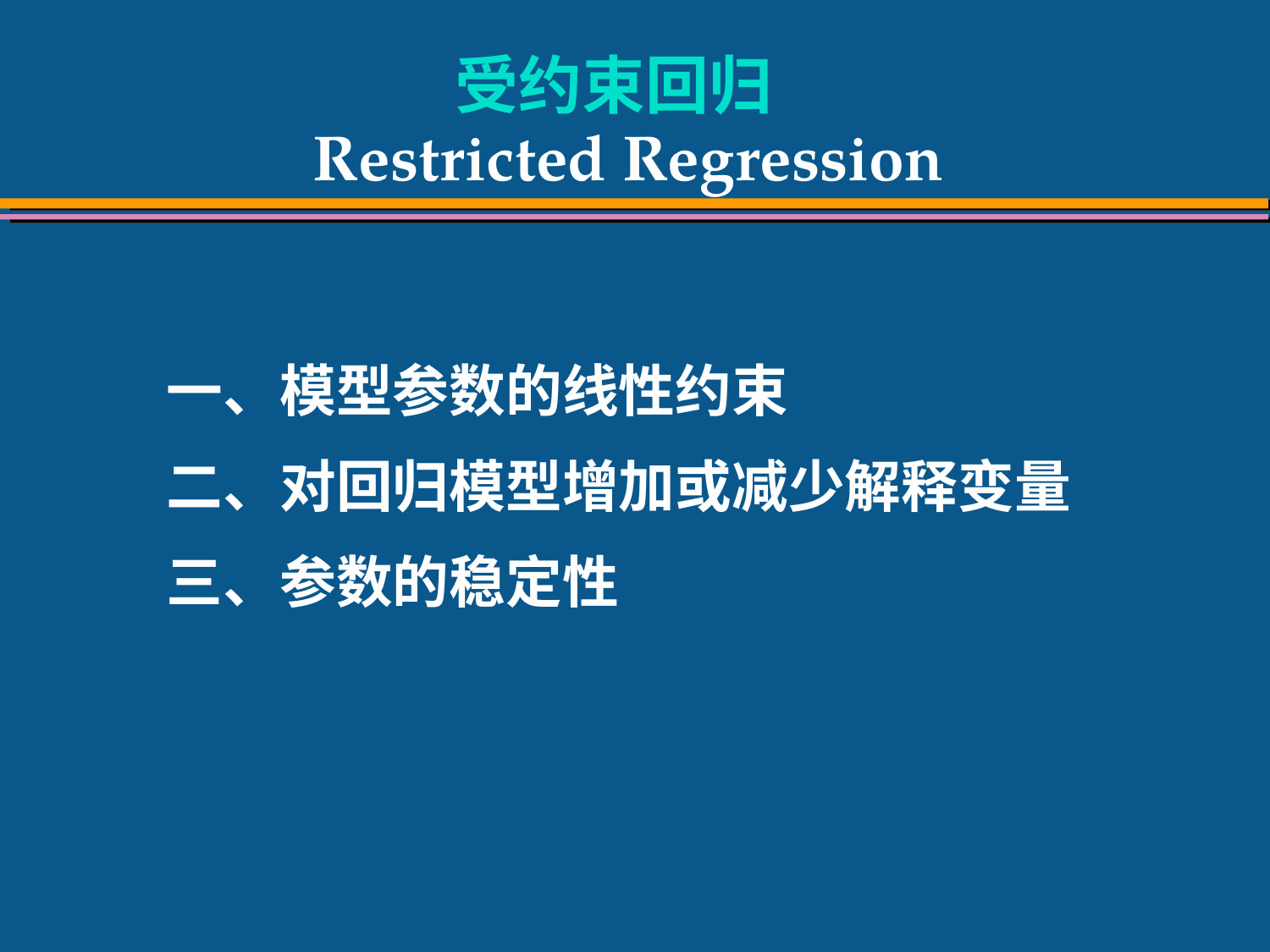

# 受约束回归 Restricted Regression
  一、模型参数的线性约束
  二、对回归模型增加或减少解释变量
  三、参数的稳定性